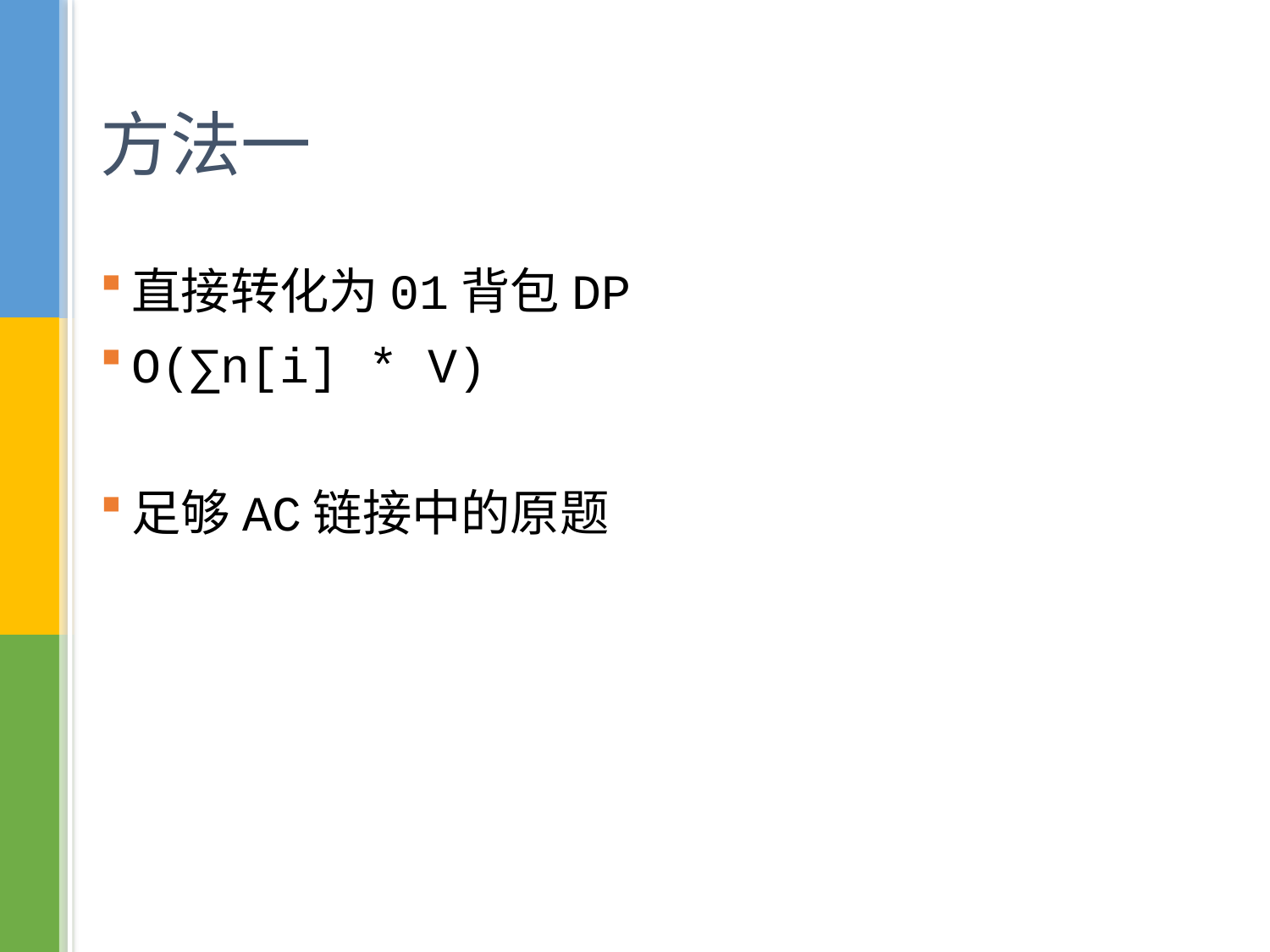

# 方法一
直接转化为01背包DP
O(∑n[i] * V)

足够AC链接中的原题